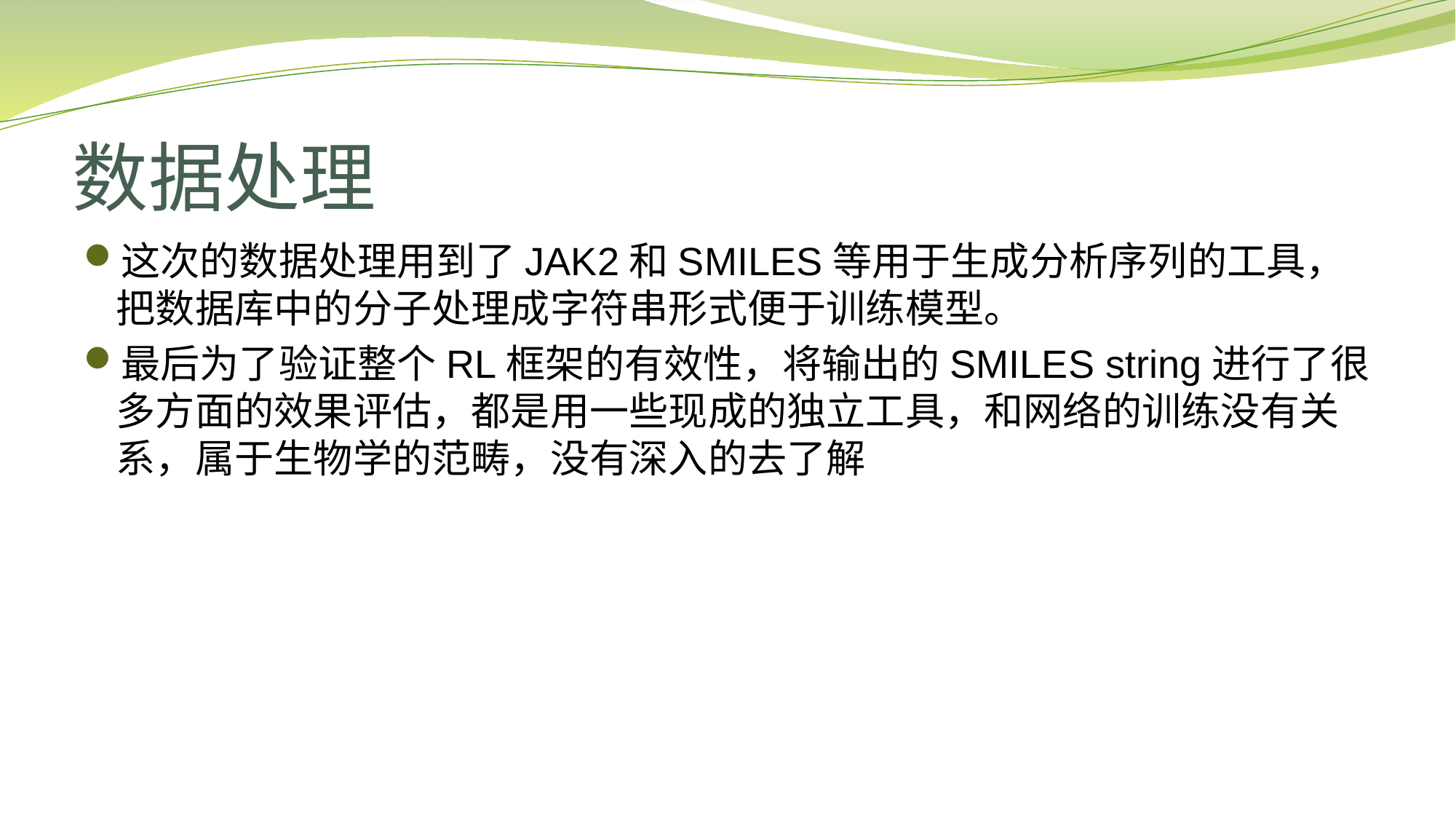

# 数据处理
这次的数据处理用到了JAK2和SMILES等用于生成分析序列的工具，把数据库中的分子处理成字符串形式便于训练模型。
最后为了验证整个RL框架的有效性，将输出的SMILES string进行了很多方面的效果评估，都是用一些现成的独立工具，和网络的训练没有关系，属于生物学的范畴，没有深入的去了解